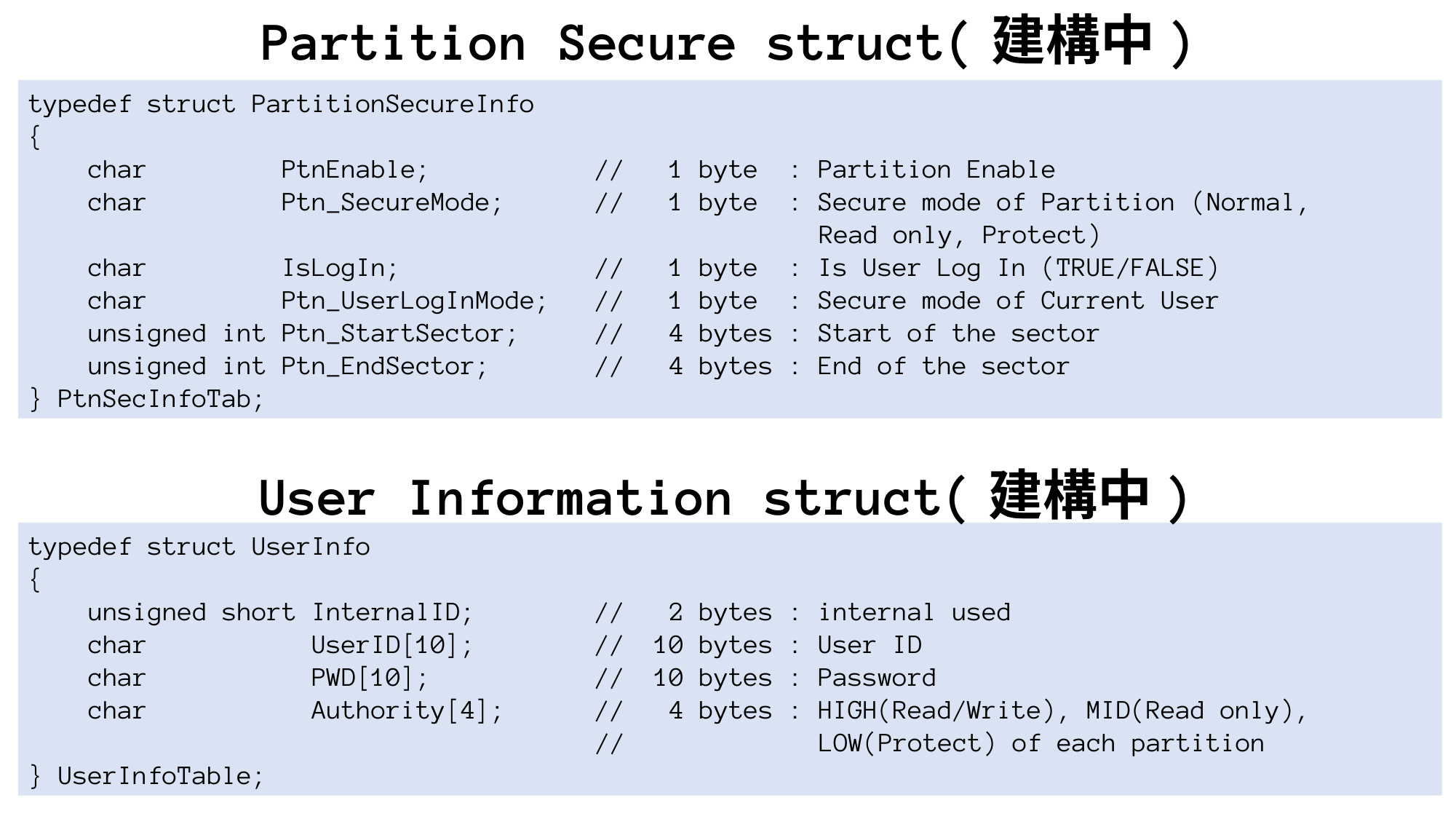

Partition Secure struct(建構中)
typedef struct PartitionSecureInfo
{
    char         PtnEnable;           //   1 byte  : Partition Enable
    char         Ptn_SecureMode;      //   1 byte  : Secure mode of Partition (Normal,
                                                     Read only, Protect)
    char         IsLogIn;             //   1 byte  : Is User Log In (TRUE/FALSE)
    char         Ptn_UserLogInMode;   //   1 byte  : Secure mode of Current User
    unsigned int Ptn_StartSector;     //   4 bytes : Start of the sector
    unsigned int Ptn_EndSector;       //   4 bytes : End of the sector
} PtnSecInfoTab;
User Information struct(建構中)
typedef struct UserInfo
{
    unsigned short InternalID;        //   2 bytes : internal used
    char           UserID[10];        //  10 bytes : User ID
    char           PWD[10];           //  10 bytes : Password
    char           Authority[4];      //   4 bytes : HIGH(Read/Write), MID(Read only),
                                      //             LOW(Protect) of each partition
} UserInfoTable;